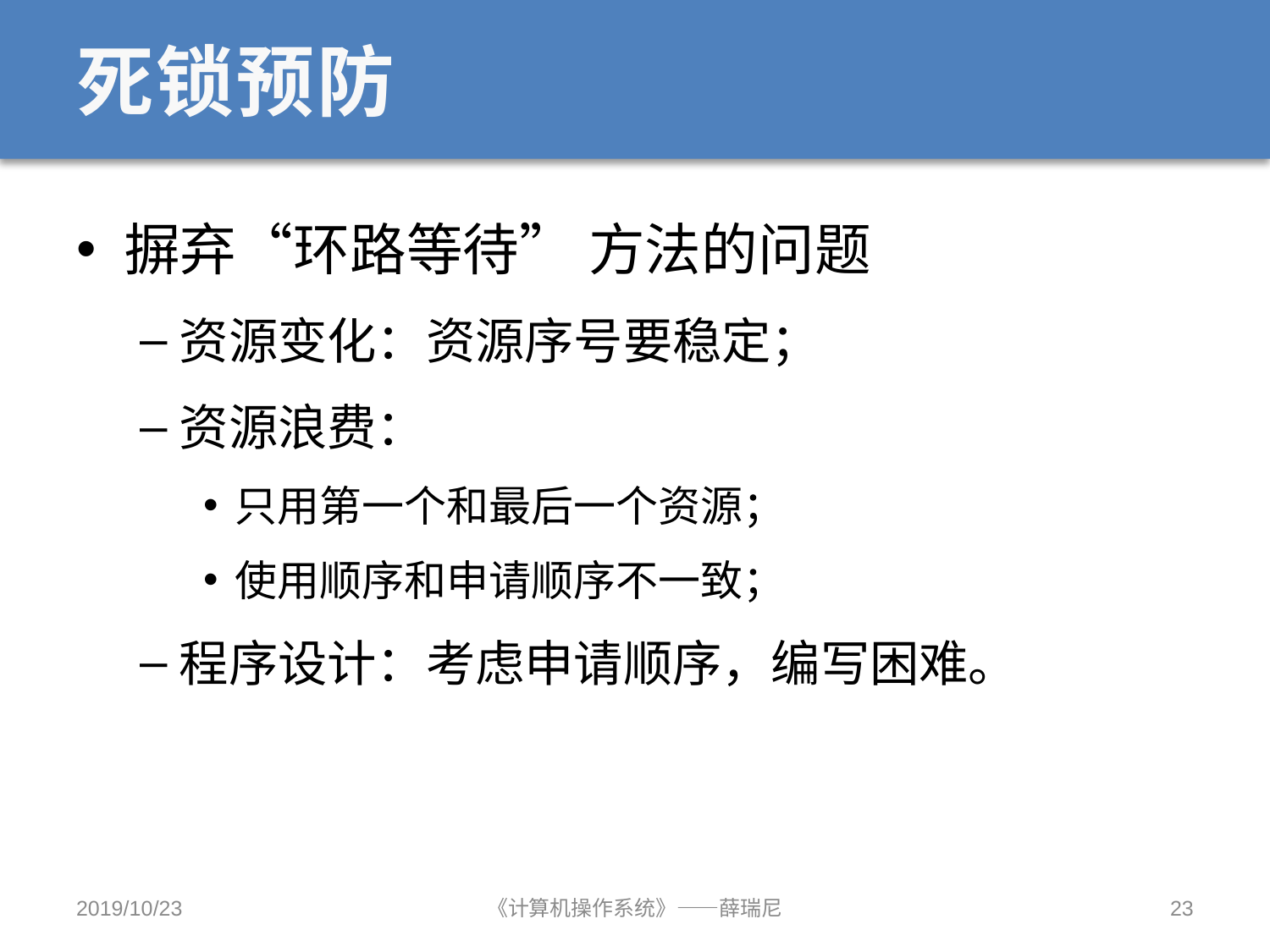

# 死锁预防
摒弃“环路等待” 方法的问题
资源变化：资源序号要稳定；
资源浪费：
只用第一个和最后一个资源；
使用顺序和申请顺序不一致；
程序设计：考虑申请顺序，编写困难。
2019/10/23
《计算机操作系统》——薛瑞尼
23